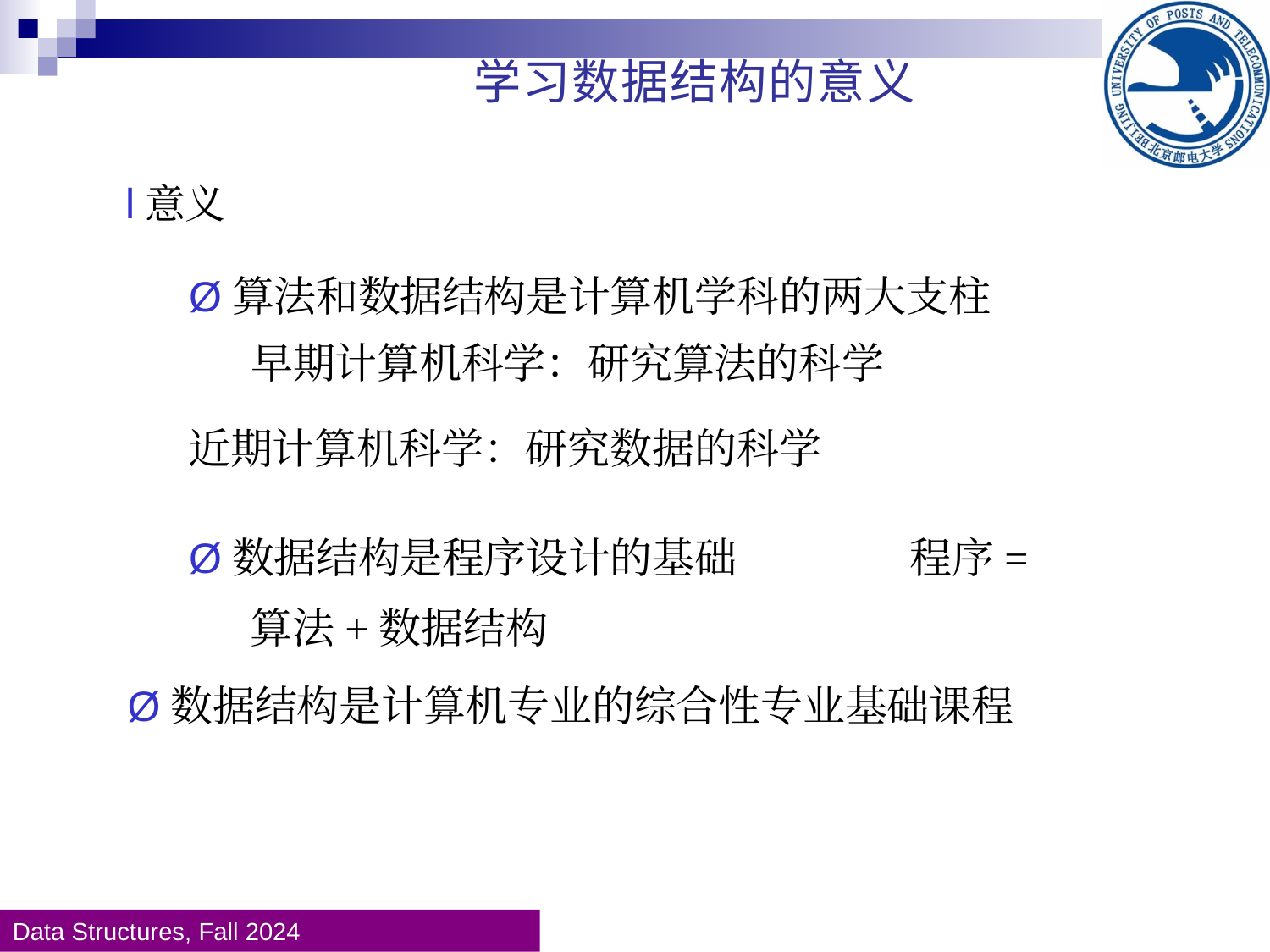

学习数据结构的意义

l意义
Ø算法和数据结构是计算机学科的两大支柱    早期计算机科学：研究算法的科学

近期计算机科学：研究数据的科学

Ø数据结构是程序设计的基础                程序=算法+数据结构

Ø数据结构是计算机专业的综合性专业基础课程